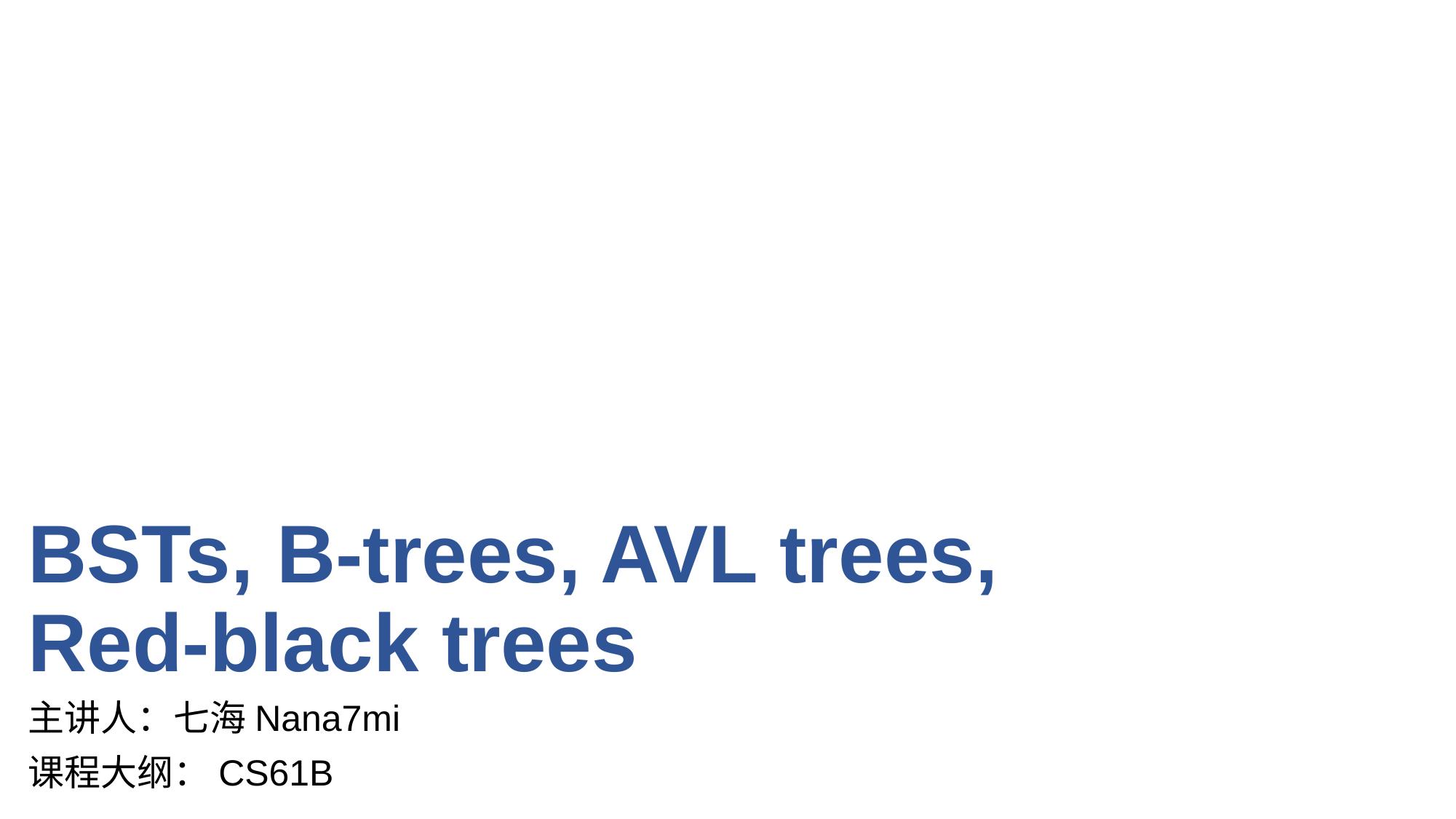

# BSTs, B-trees, AVL trees, Red-black trees
主讲人：七海Nana7mi
课程大纲：CS61B